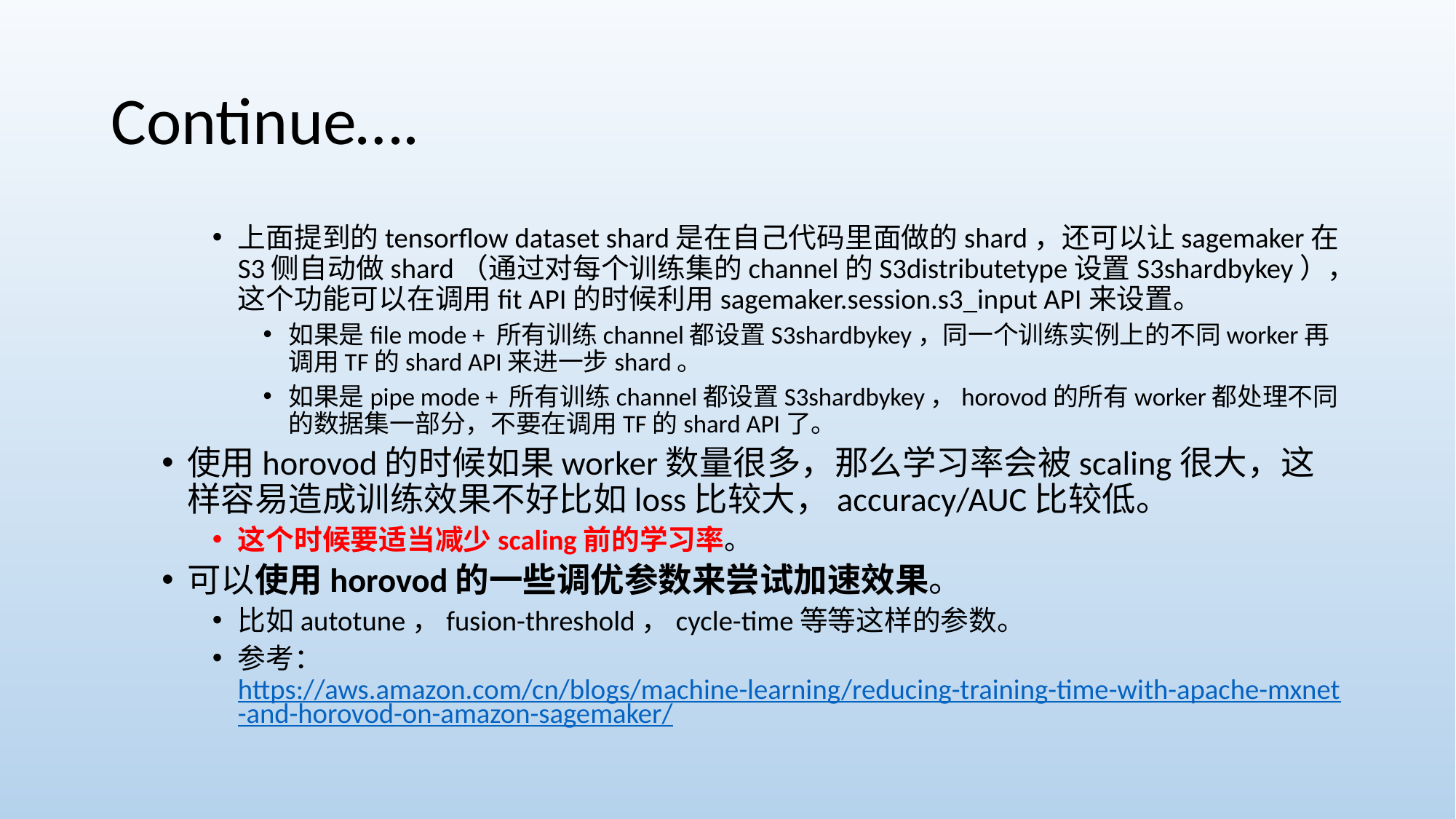

# Continue….
上面提到的tensorflow dataset shard是在自己代码里面做的shard，还可以让sagemaker在S3侧自动做shard（通过对每个训练集的channel的S3distributetype设置S3shardbykey），这个功能可以在调用fit API的时候利用sagemaker.session.s3_input API来设置。
如果是file mode + 所有训练channel都设置S3shardbykey，同一个训练实例上的不同worker再调用TF的shard API来进一步shard。
如果是pipe mode + 所有训练channel都设置S3shardbykey，horovod的所有worker都处理不同的数据集一部分，不要在调用TF的shard API了。
使用horovod的时候如果worker数量很多，那么学习率会被scaling很大，这样容易造成训练效果不好比如loss比较大，accuracy/AUC比较低。
这个时候要适当减少scaling前的学习率。
可以使用horovod的一些调优参数来尝试加速效果。
比如autotune，fusion-threshold，cycle-time等等这样的参数。
参考：https://aws.amazon.com/cn/blogs/machine-learning/reducing-training-time-with-apache-mxnet-and-horovod-on-amazon-sagemaker/